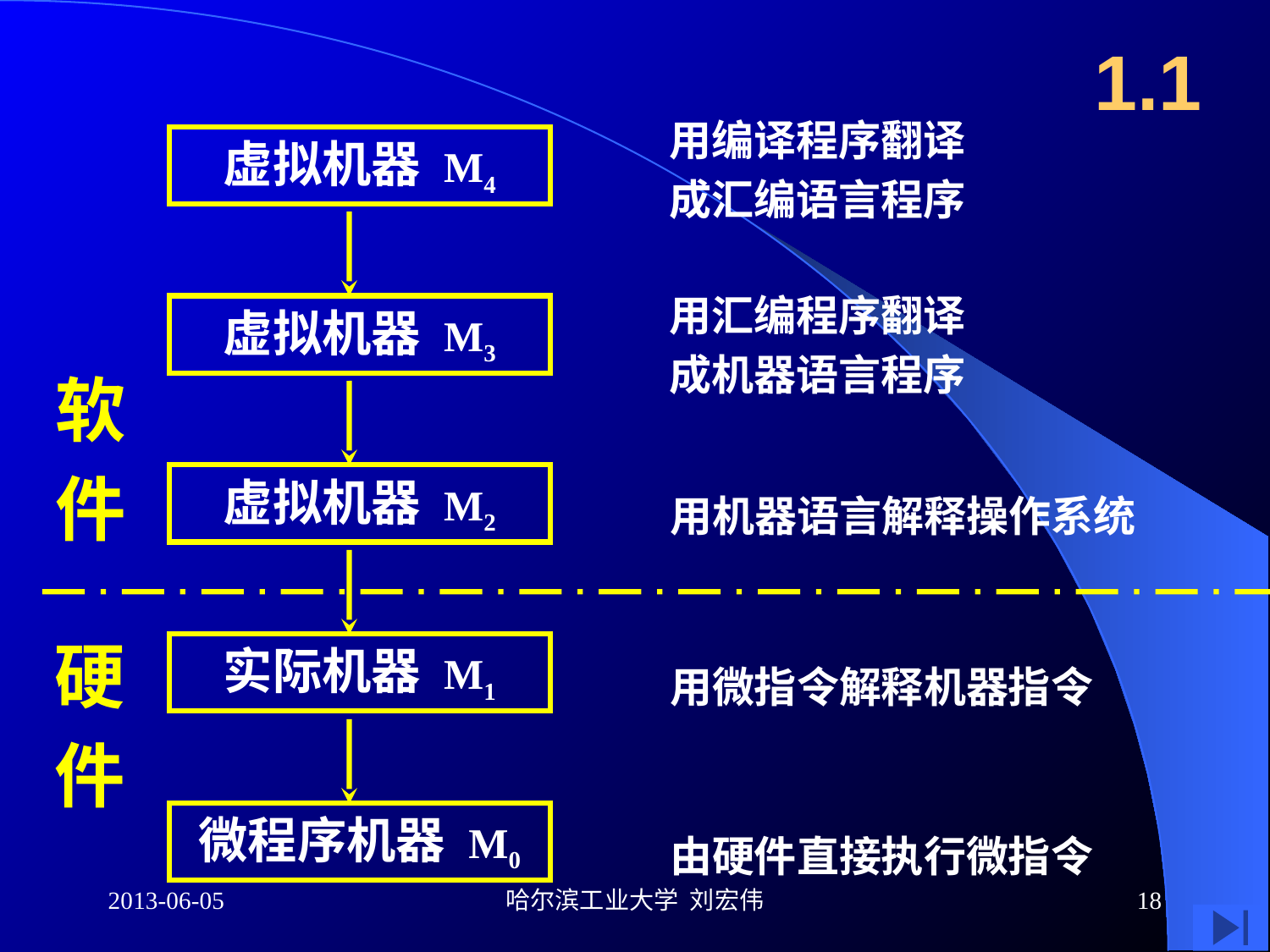

1.1
用编译程序翻译
成汇编语言程序
虚拟机器 M4

虚拟机器 M3

虚拟机器 M2

实际机器 M1

微程序机器 M0
用汇编程序翻译
成机器语言程序
软
件

硬
件
用机器语言解释操作系统
用微指令解释机器指令
由硬件直接执行微指令
2013-06-05
哈尔滨工业大学  刘宏伟
18